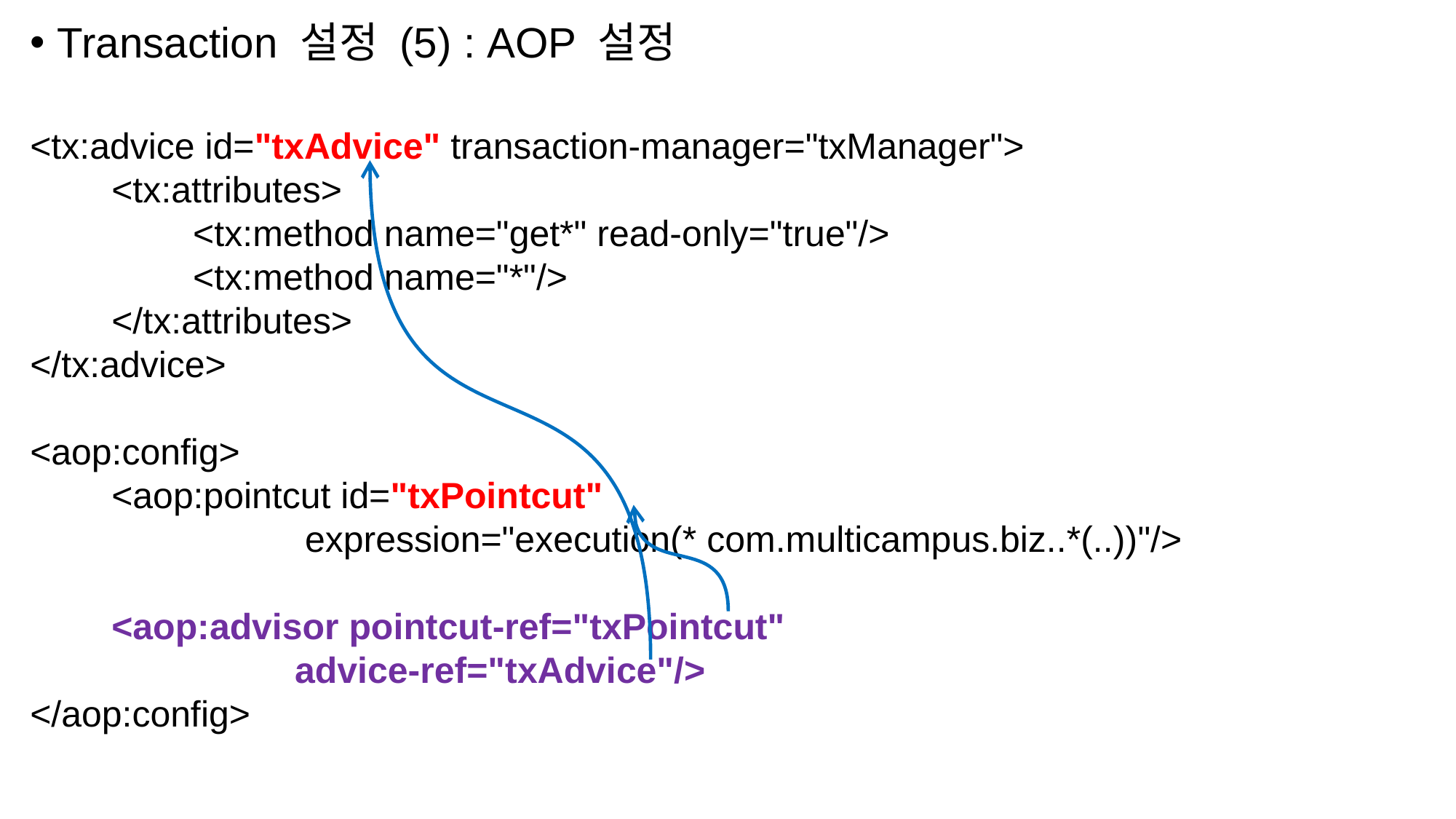

Transaction 설정 (5) : AOP 설정
<tx:advice id="txAdvice" transaction-manager="txManager">
        <tx:attributes>
                <tx:method name="get*" read-only="true"/>
                <tx:method name="*"/>
        </tx:attributes>
</tx:advice>

<aop:config>
        <aop:pointcut id="txPointcut"
                           expression="execution(* com.multicampus.biz..*(..))"/>

        <aop:advisor pointcut-ref="txPointcut"
                          advice-ref="txAdvice"/>
</aop:config>